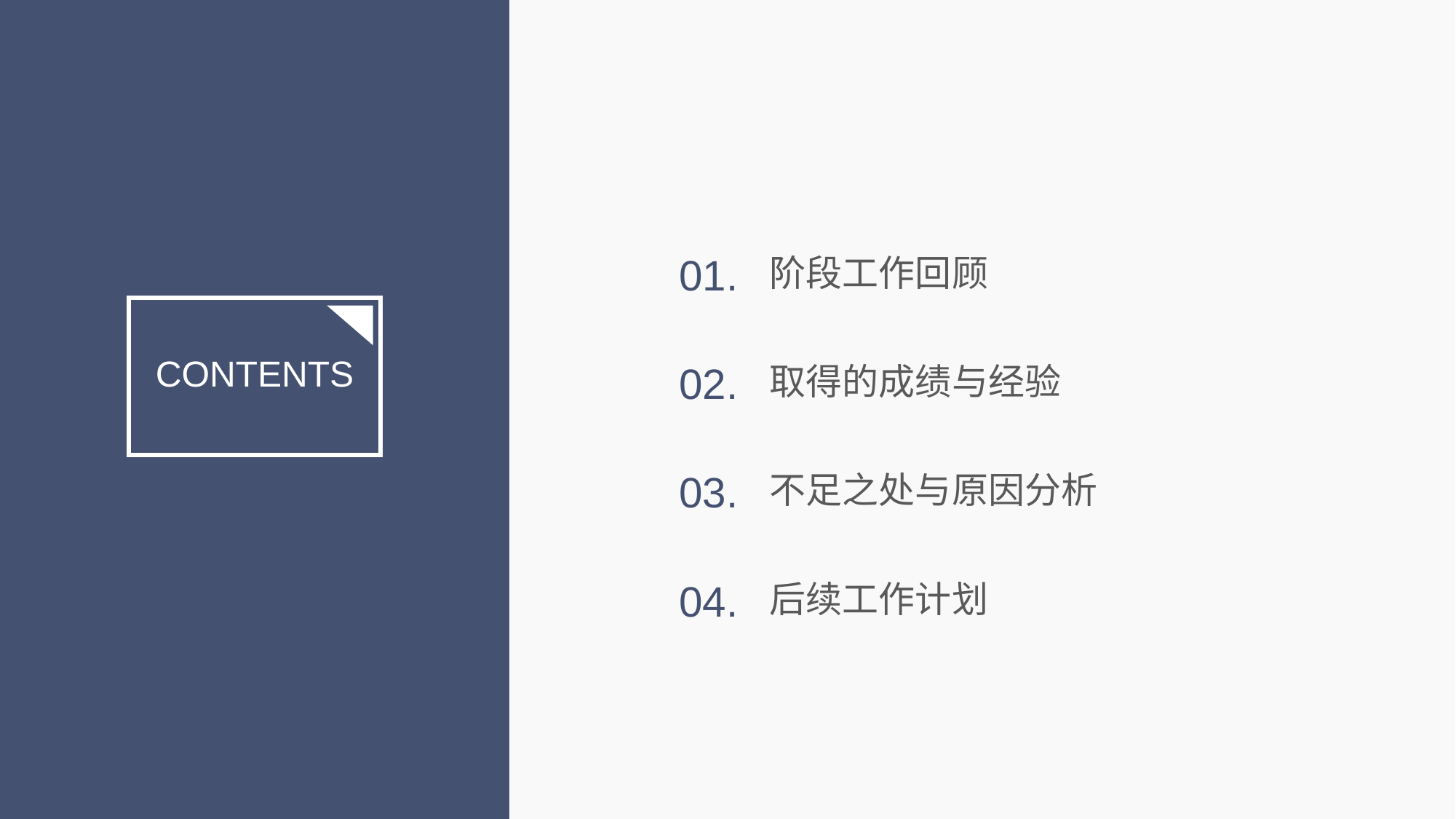

01.
阶段工作回顾

CONTENTS
02.
取得的成绩与经验
03.
不足之处与原因分析
04.
后续工作计划